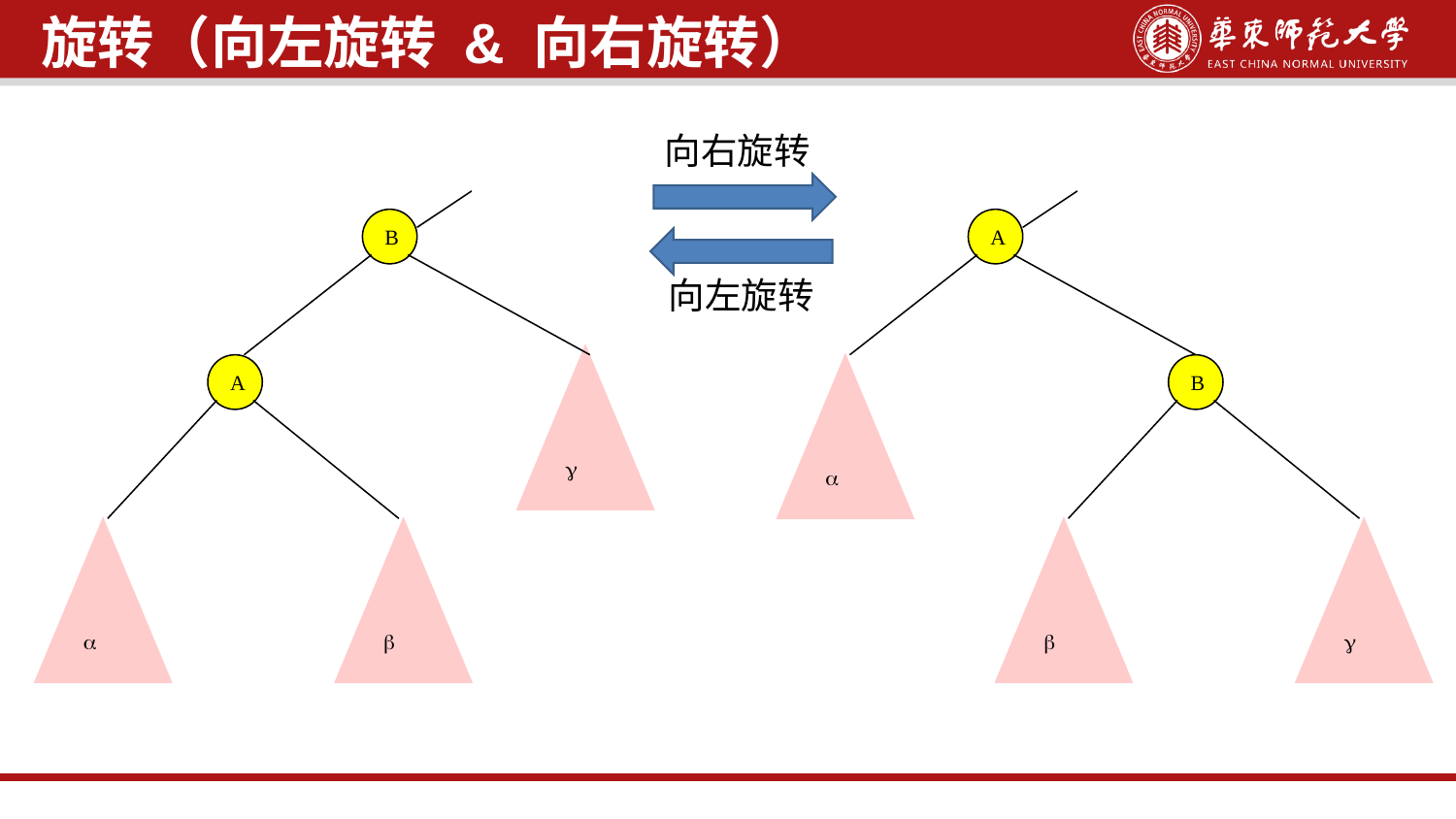

旋转（向左旋转 & 向右旋转）
向右旋转

B
A

向左旋转
γ
A
α
B

α
β
β
γ